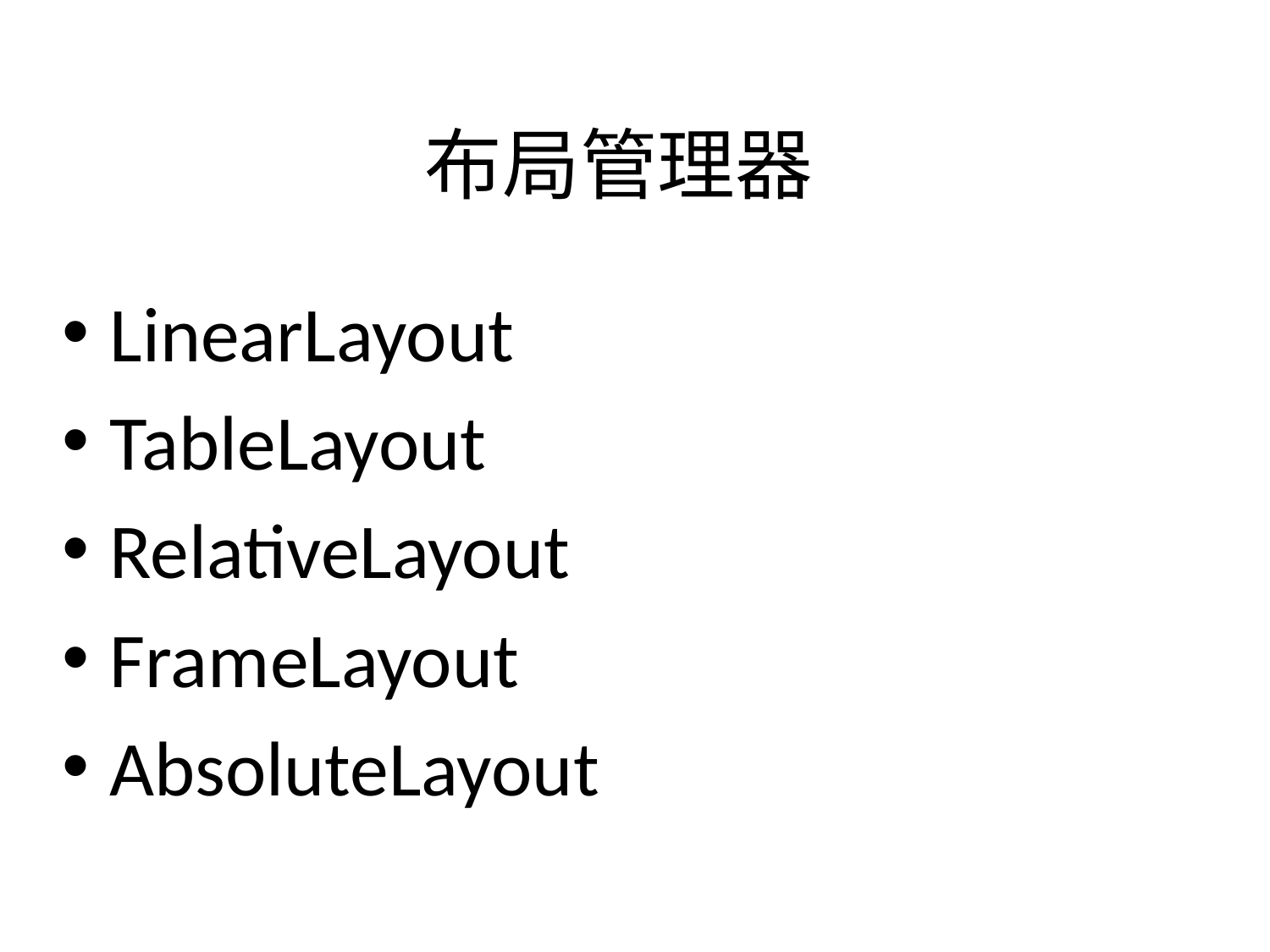

# 布局管理器
LinearLayout
TableLayout
RelativeLayout
FrameLayout
AbsoluteLayout